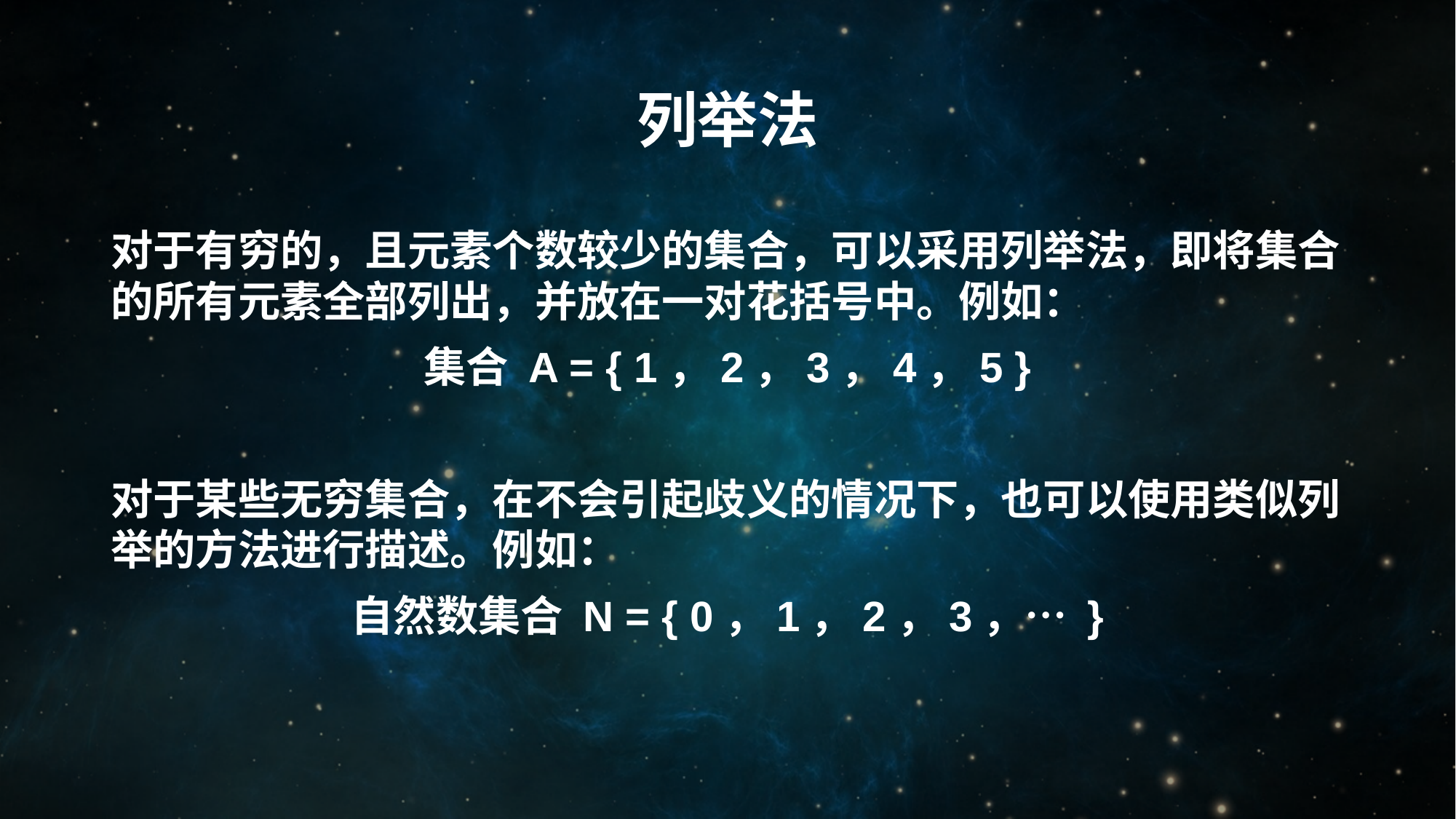

# 列举法
对于有穷的，且元素个数较少的集合，可以采用列举法，即将集合的所有元素全部列出，并放在一对花括号中。例如：
集合 A = { 1，2，3，4，5 }

对于某些无穷集合，在不会引起歧义的情况下，也可以使用类似列举的方法进行描述。例如：
自然数集合 N = { 0，1，2，3，… }